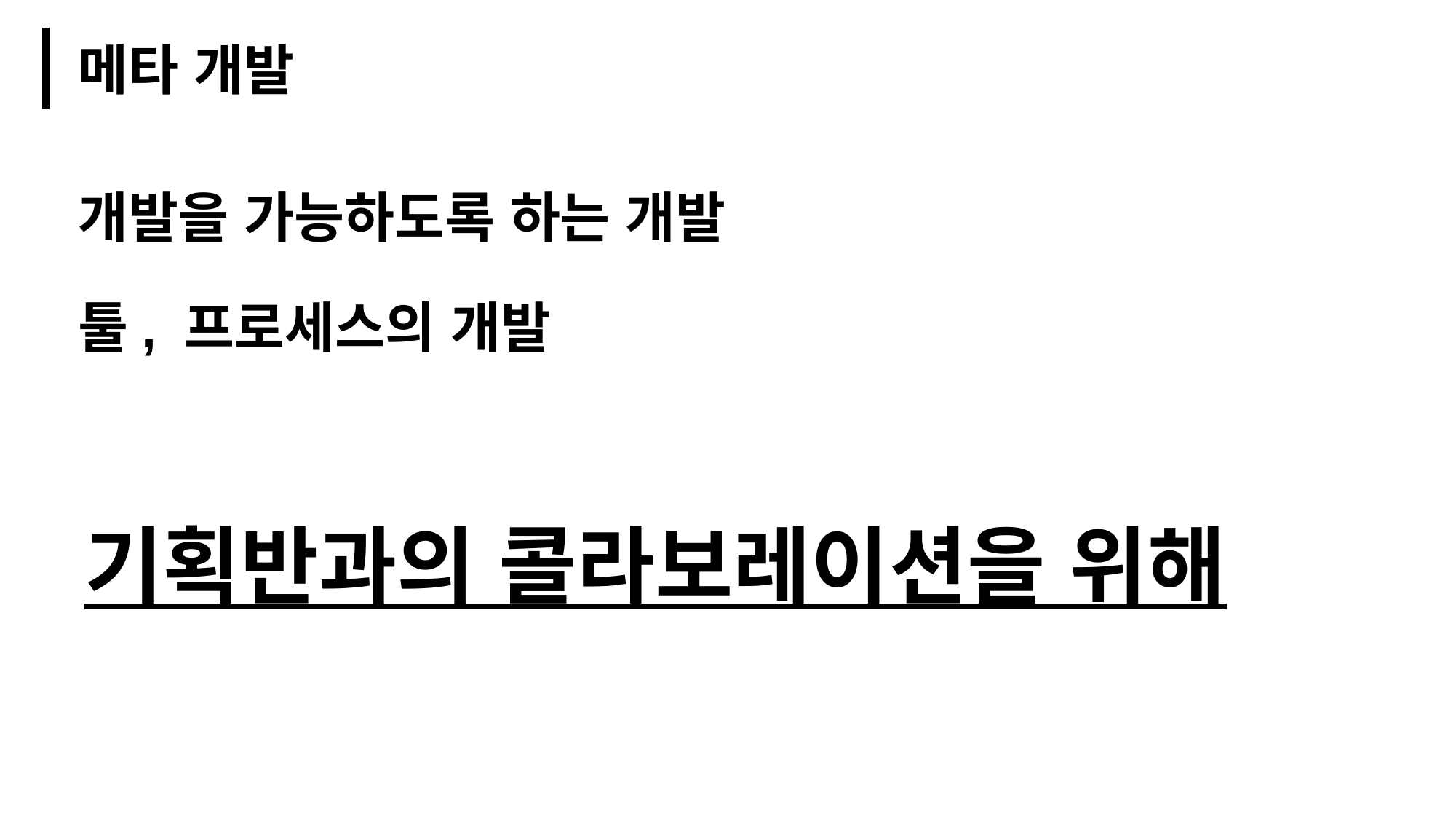

메타 개발
개발을 가능하도록 하는 개발
툴, 프로세스의 개발
기획반과의 콜라보레이션을 위해